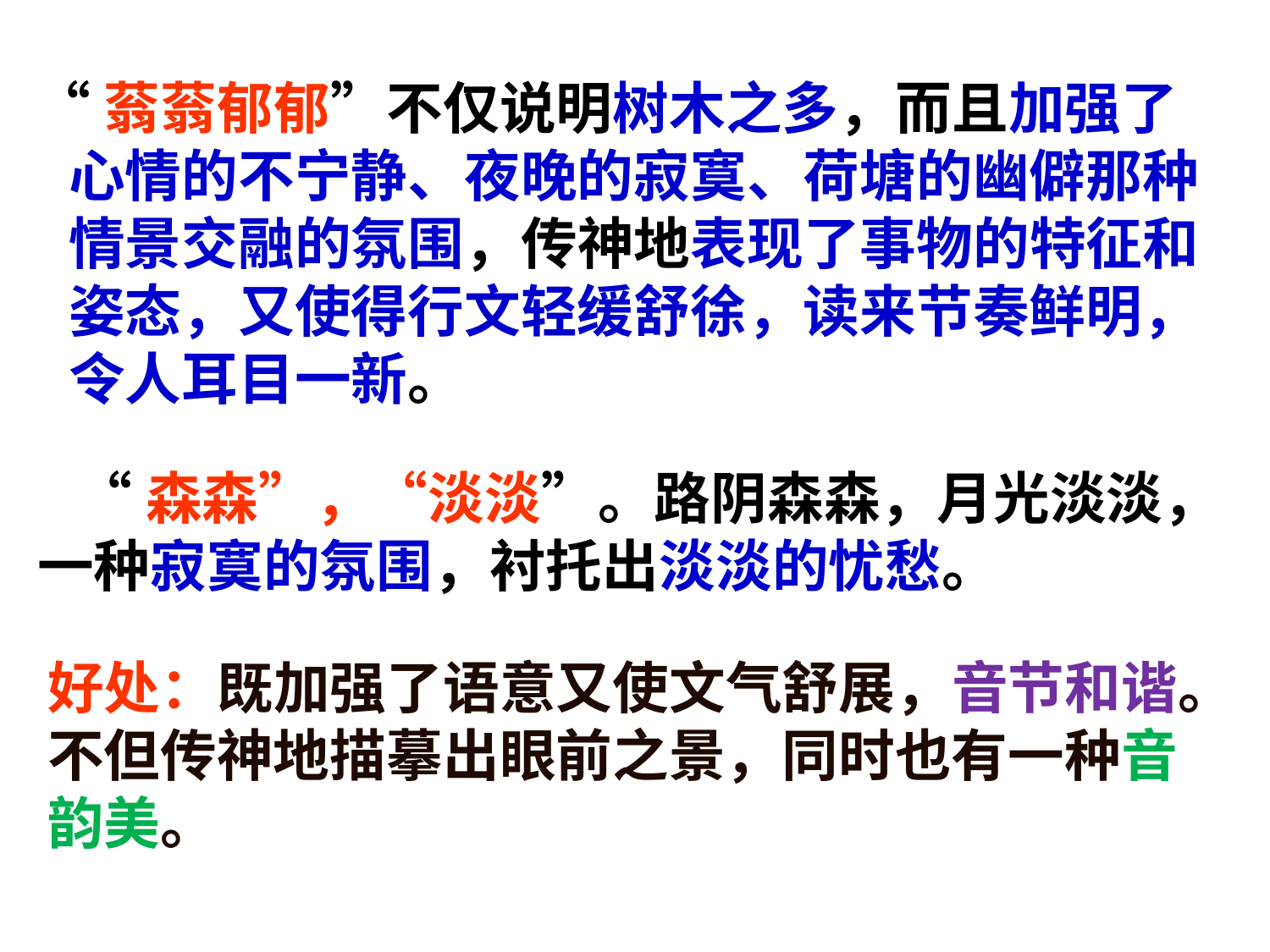

“蓊蓊郁郁”不仅说明树木之多，而且加强了心情的不宁静、夜晚的寂寞、荷塘的幽僻那种情景交融的氛围，传神地表现了事物的特征和姿态，又使得行文轻缓舒徐，读来节奏鲜明，令人耳目一新。
“森森”，“淡淡”。路阴森森，月光淡淡，一种寂寞的氛围，衬托出淡淡的忧愁。
好处：既加强了语意又使文气舒展，音节和谐。不但传神地描摹出眼前之景，同时也有一种音韵美。